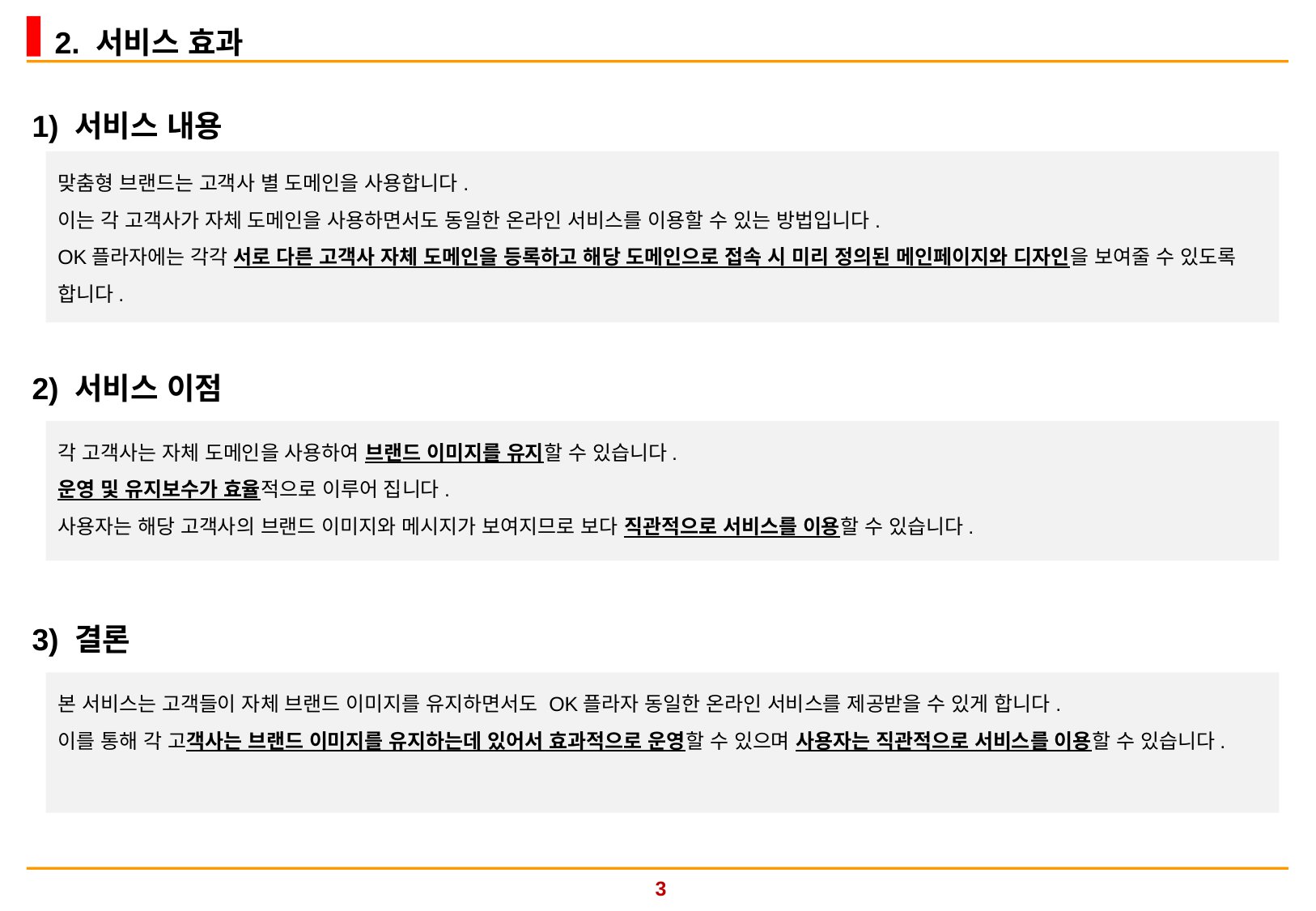

2. 서비스 효과
1) 서비스 내용
맞춤형 브랜드는 고객사 별 도메인을 사용합니다.
이는 각 고객사가 자체 도메인을 사용하면서도 동일한 온라인 서비스를 이용할 수 있는 방법입니다.
OK플라자에는 각각 서로 다른 고객사 자체 도메인을 등록하고 해당 도메인으로 접속 시 미리 정의된 메인페이지와 디자인을 보여줄 수 있도록 합니다.
2) 서비스 이점
각 고객사는 자체 도메인을 사용하여 브랜드 이미지를 유지할 수 있습니다.
운영 및 유지보수가 효율적으로 이루어 집니다.
사용자는 해당 고객사의 브랜드 이미지와 메시지가 보여지므로 보다 직관적으로 서비스를 이용할 수 있습니다.
3) 결론
본 서비스는 고객들이 자체 브랜드 이미지를 유지하면서도 OK플라자 동일한 온라인 서비스를 제공받을 수 있게 합니다.
이를 통해 각 고객사는 브랜드 이미지를 유지하는데 있어서 효과적으로 운영할 수 있으며 사용자는 직관적으로 서비스를 이용할 수 있습니다.